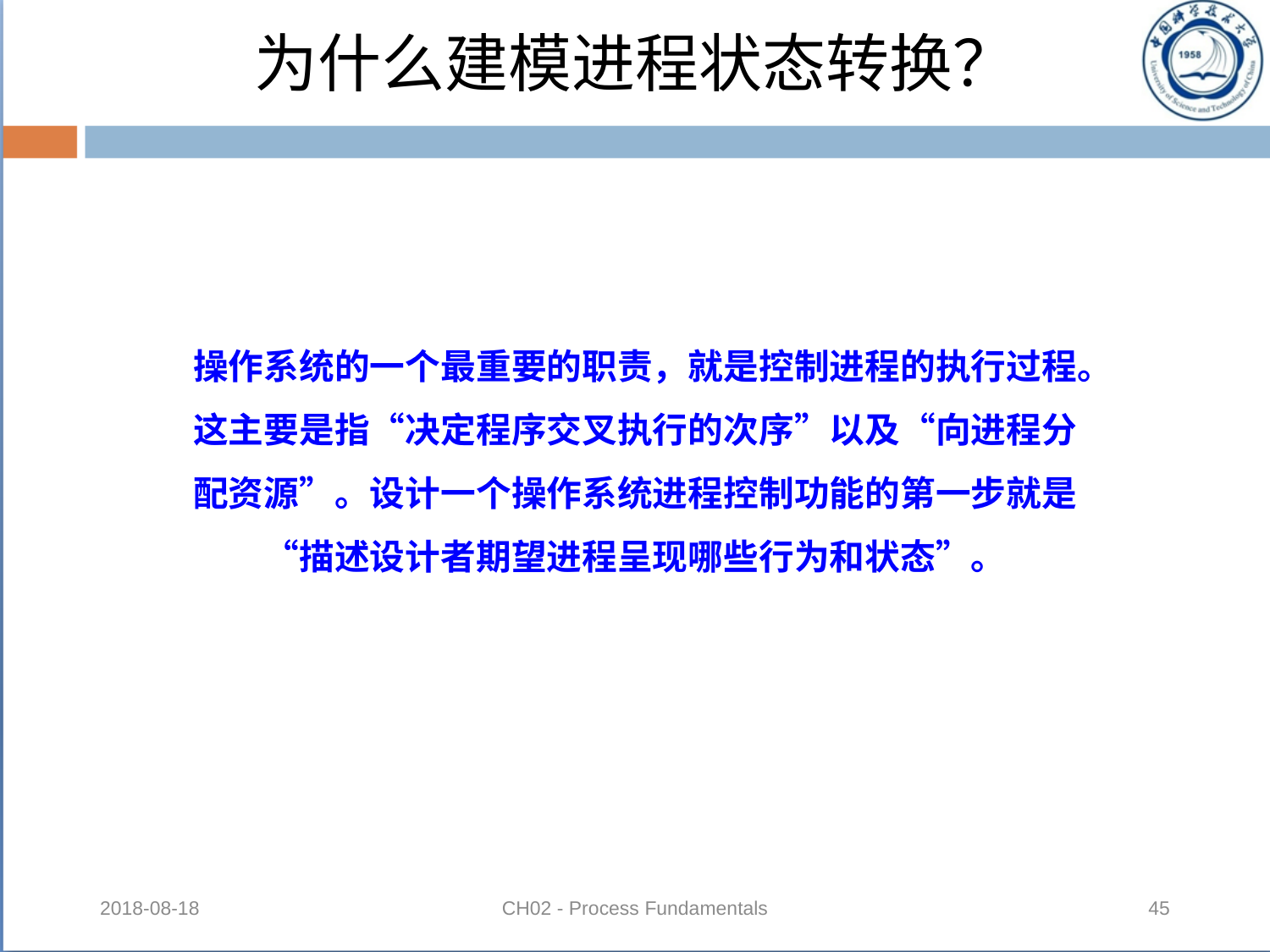

# 为什么建模进程状态转换？
操作系统的一个最重要的职责，就是控制进程的执行过程。这主要是指“决定程序交叉执行的次序”以及“向进程分配资源”。设计一个操作系统进程控制功能的第一步就是“描述设计者期望进程呈现哪些行为和状态”。
2018-08-18
CH02 - Process Fundamentals
45